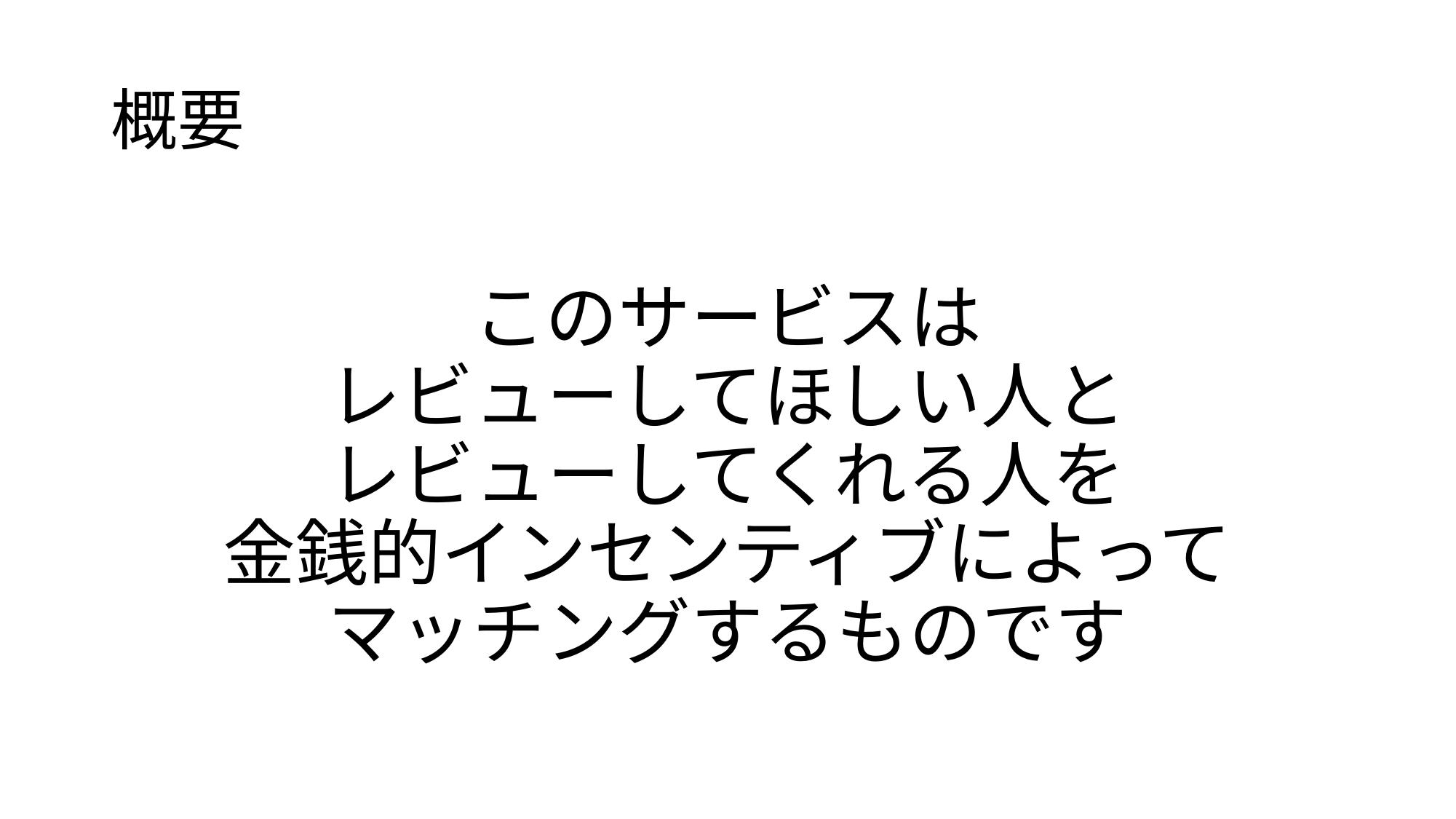

# 概要
このサービスは
レビューしてほしい人と
レビューしてくれる人を
金銭的インセンティブによって
マッチングするものです